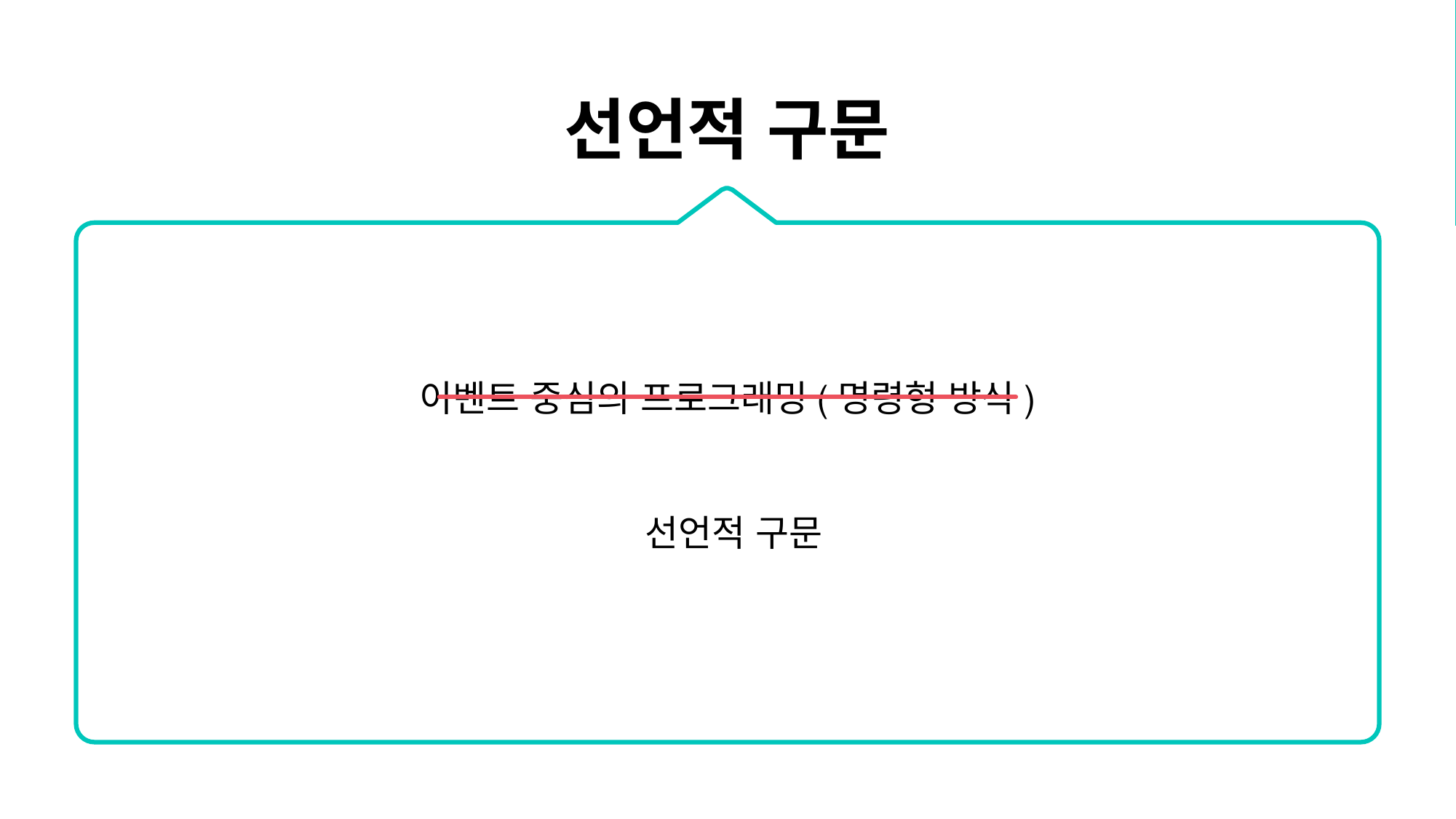

선언적 구문

이벤트 중심의 프로그래밍(명령형 방식)

선언적 구문